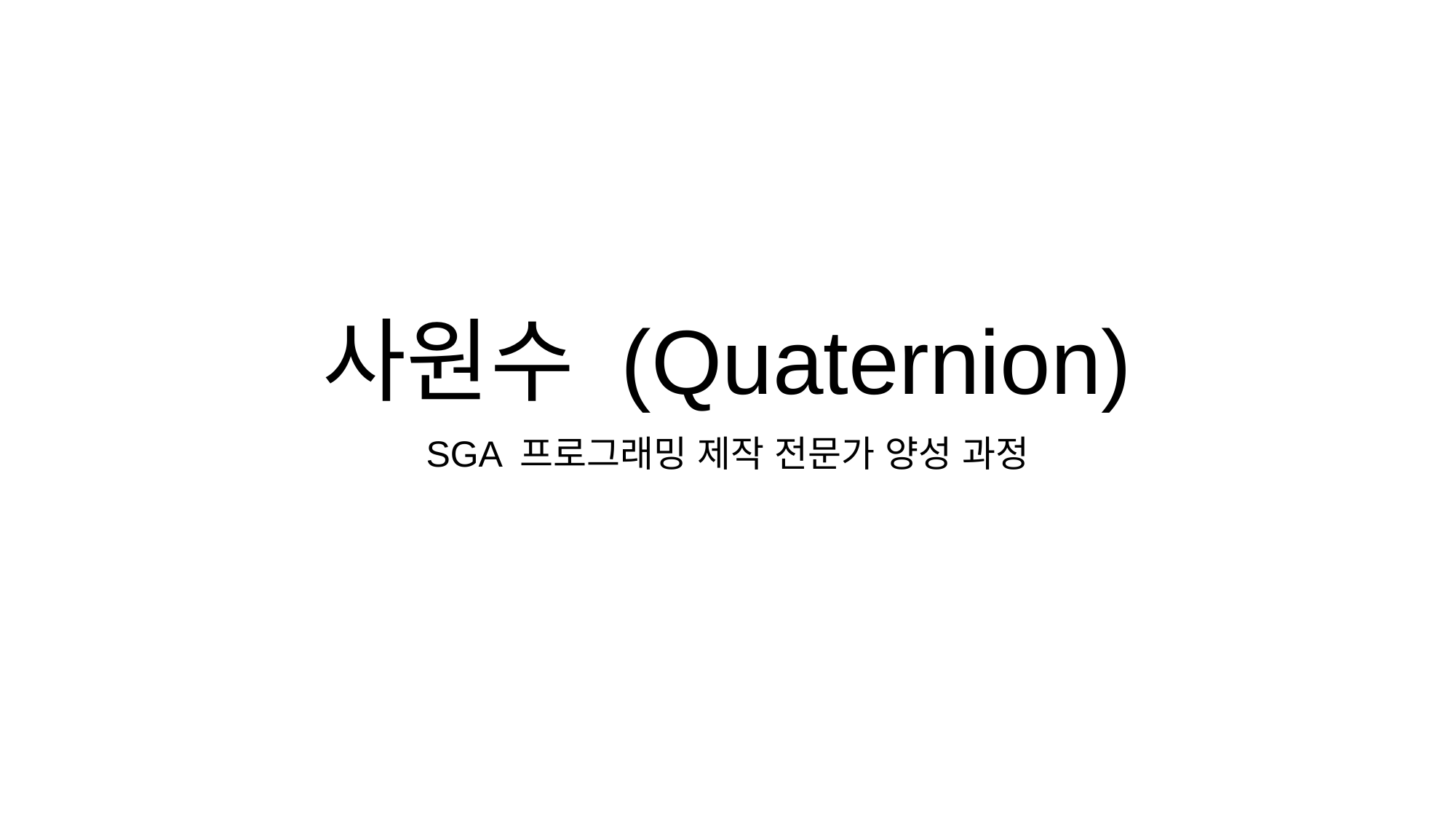

# 사원수 (Quaternion)
SGA 프로그래밍 제작 전문가 양성 과정